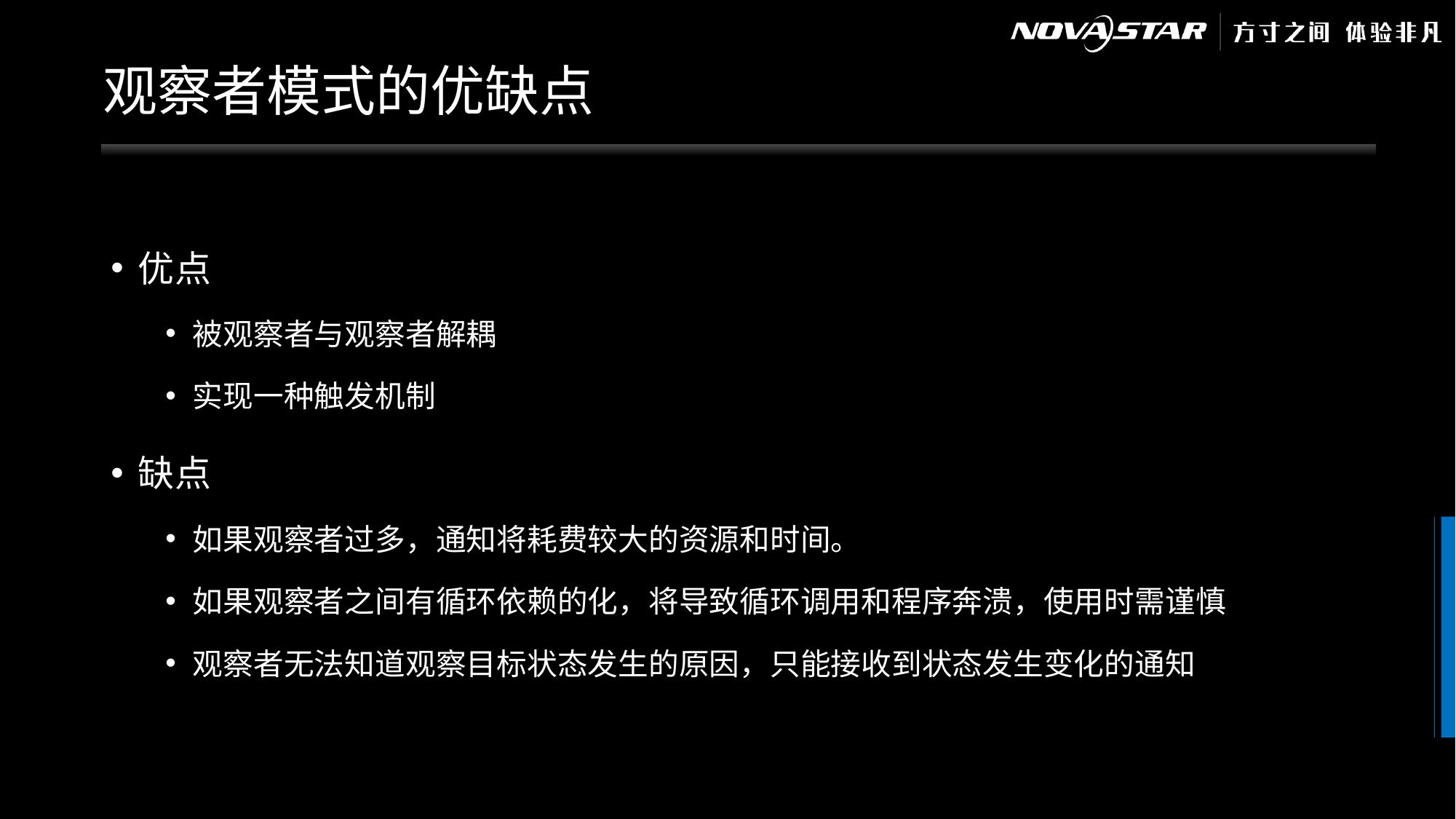

# 观察者模式的优缺点

优点
被观察者与观察者解耦
实现一种触发机制
缺点
如果观察者过多，通知将耗费较大的资源和时间。
如果观察者之间有循环依赖的化，将导致循环调用和程序奔溃，使用时需谨慎
观察者无法知道观察目标状态发生的原因，只能接收到状态发生变化的通知